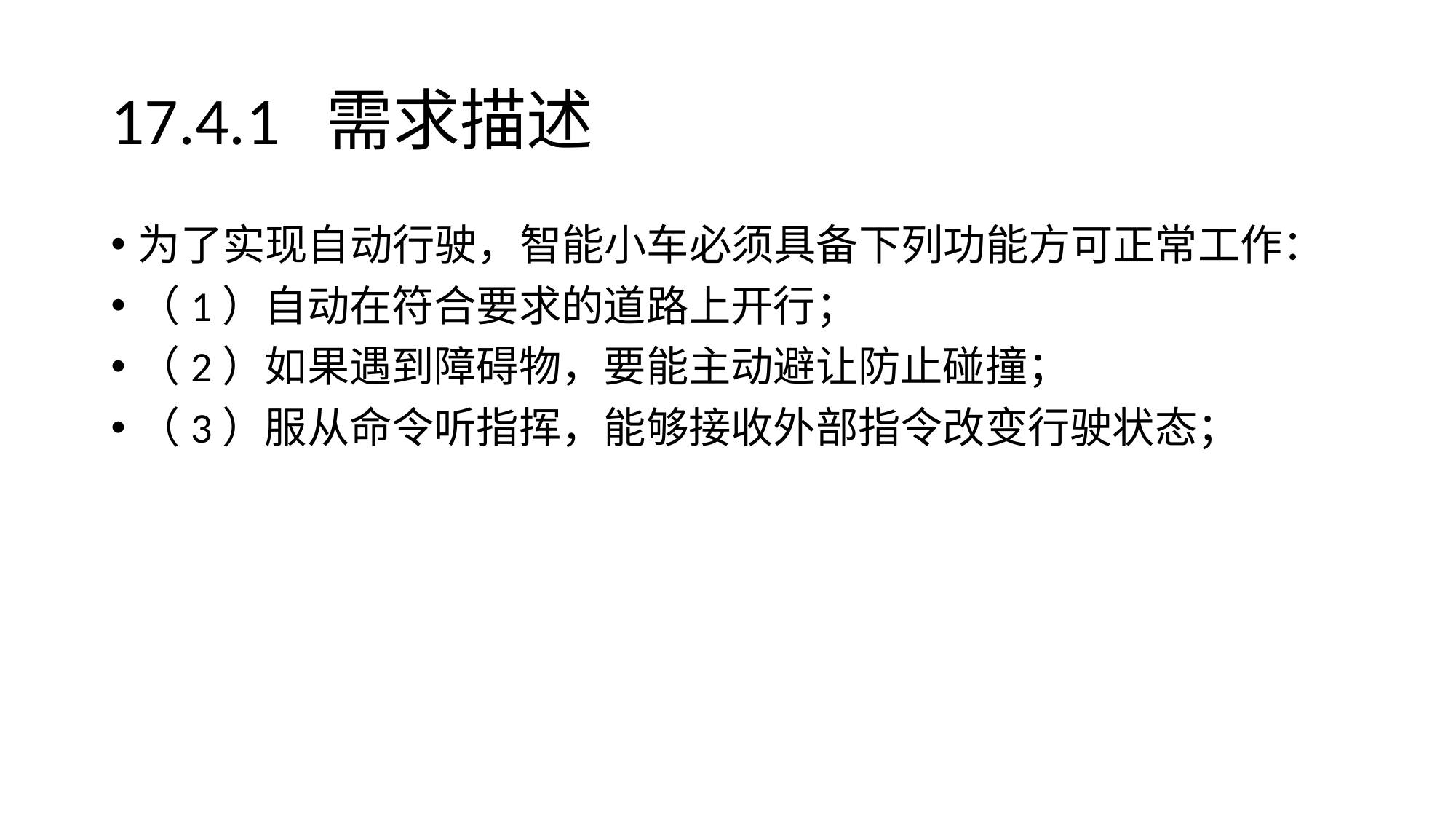

# 17.4.1  需求描述
为了实现自动行驶，智能小车必须具备下列功能方可正常工作：
（1）自动在符合要求的道路上开行；
（2）如果遇到障碍物，要能主动避让防止碰撞；
（3）服从命令听指挥，能够接收外部指令改变行驶状态；